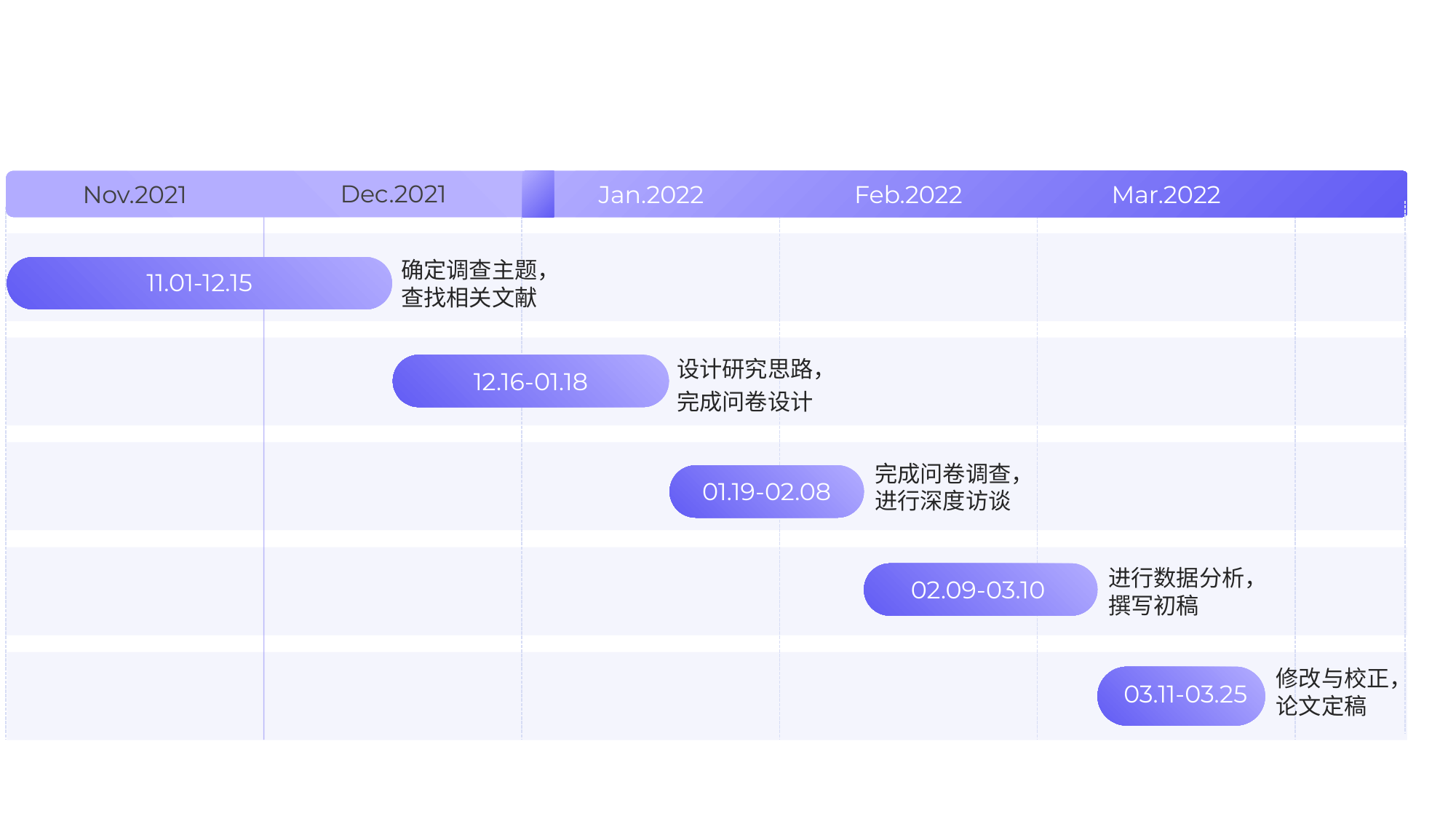

Dec.2021
Nov.2021
Feb.2022
Mar.2022
Jan.2022

确定调查主题，查找相关文献

11.01-12.15

设计研究思路，完成问卷设计

12.16-01.18

完成问卷调查，进行深度访谈

01.19-02.08

进行数据分析，撰写初稿

02.09-03.10

修改与校正，论文定稿

03.11-03.25